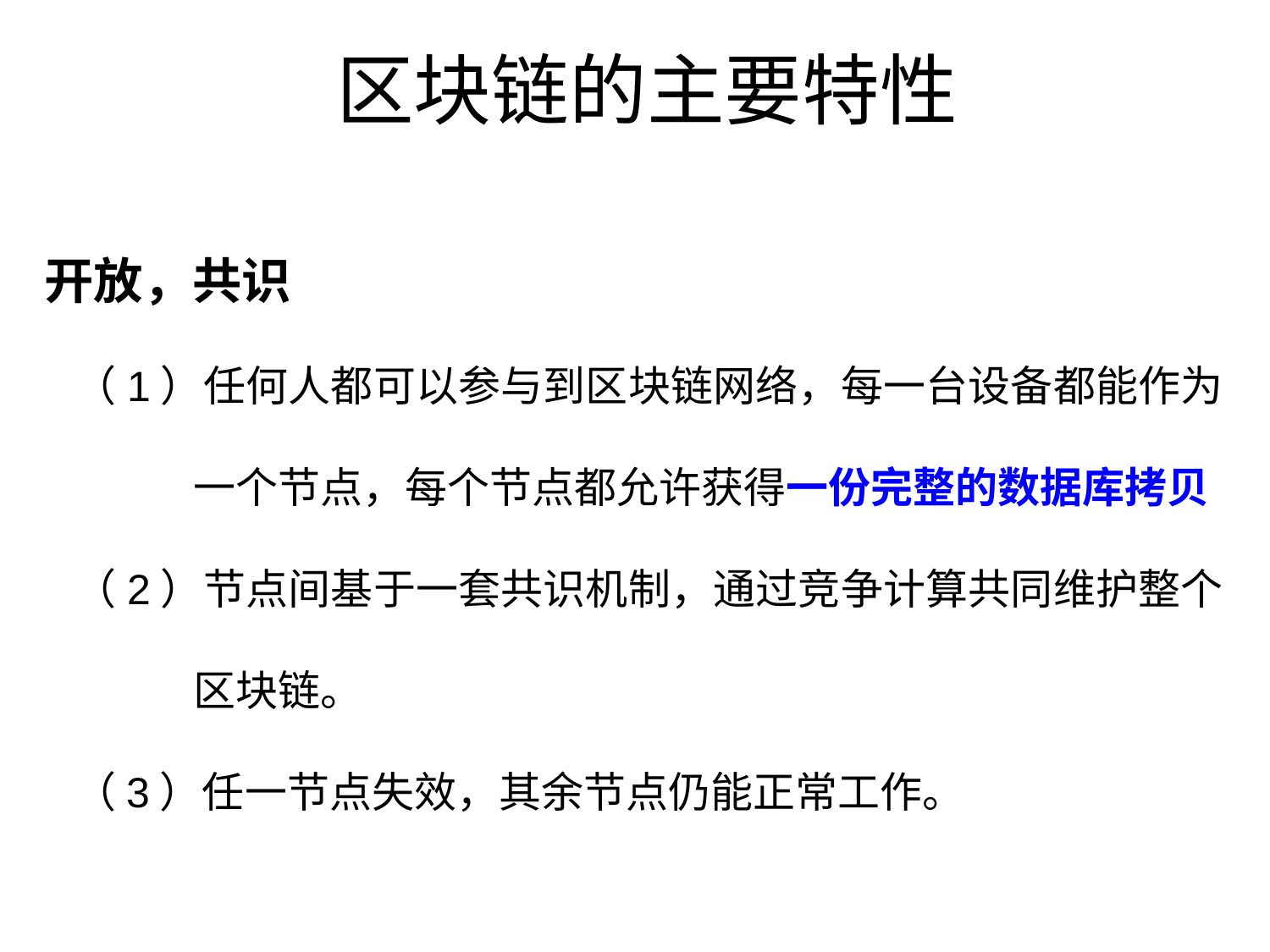

# 区块链的主要特性
开放，共识
  （1）任何人都可以参与到区块链网络，每一台设备都能作为一个节点，每个节点都允许获得一份完整的数据库拷贝
  （2）节点间基于一套共识机制，通过竞争计算共同维护整个区块链。
  （3）任一节点失效，其余节点仍能正常工作。